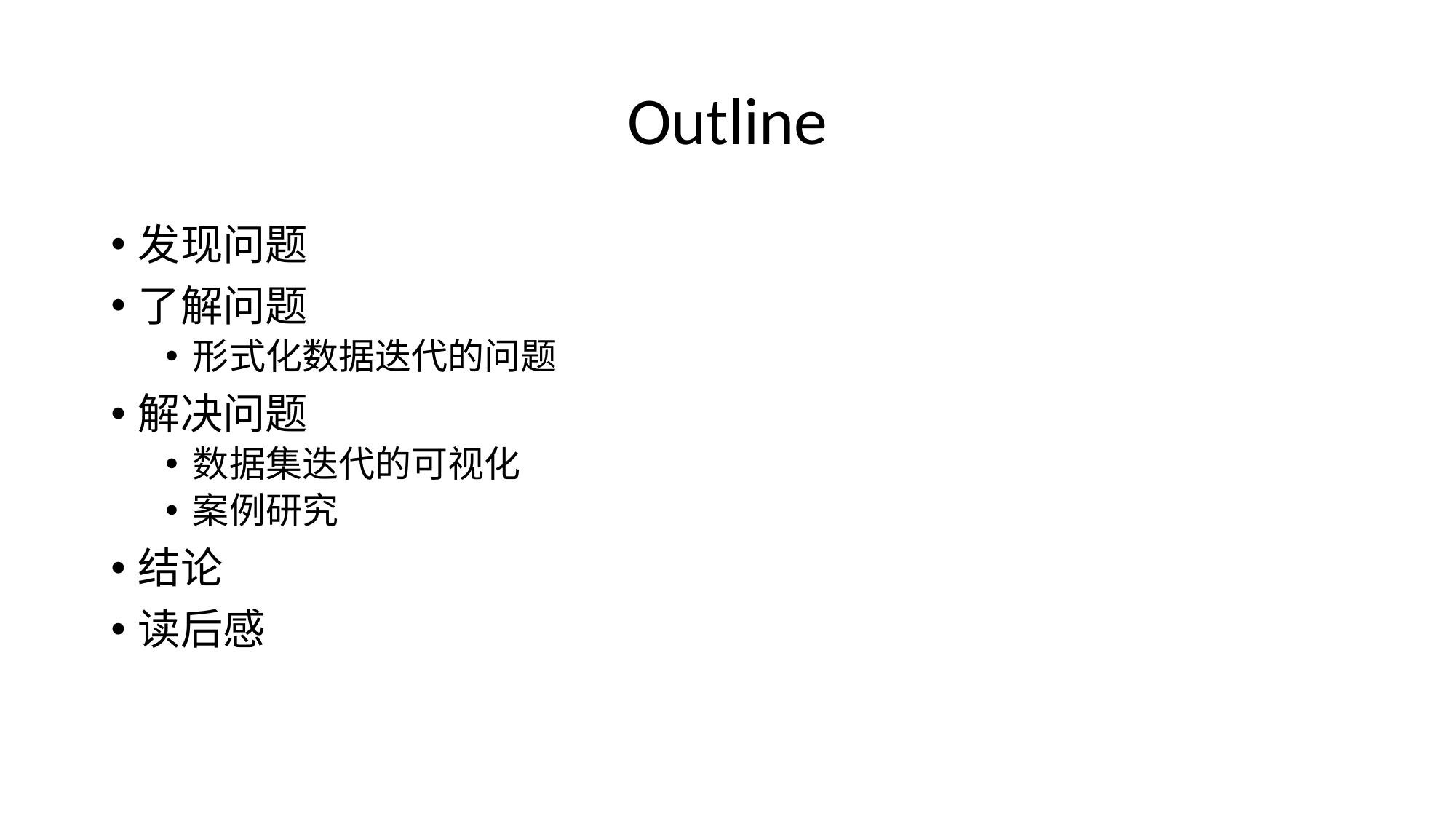

# Outline
发现问题
了解问题
形式化数据迭代的问题
解决问题
数据集迭代的可视化
案例研究
结论
读后感